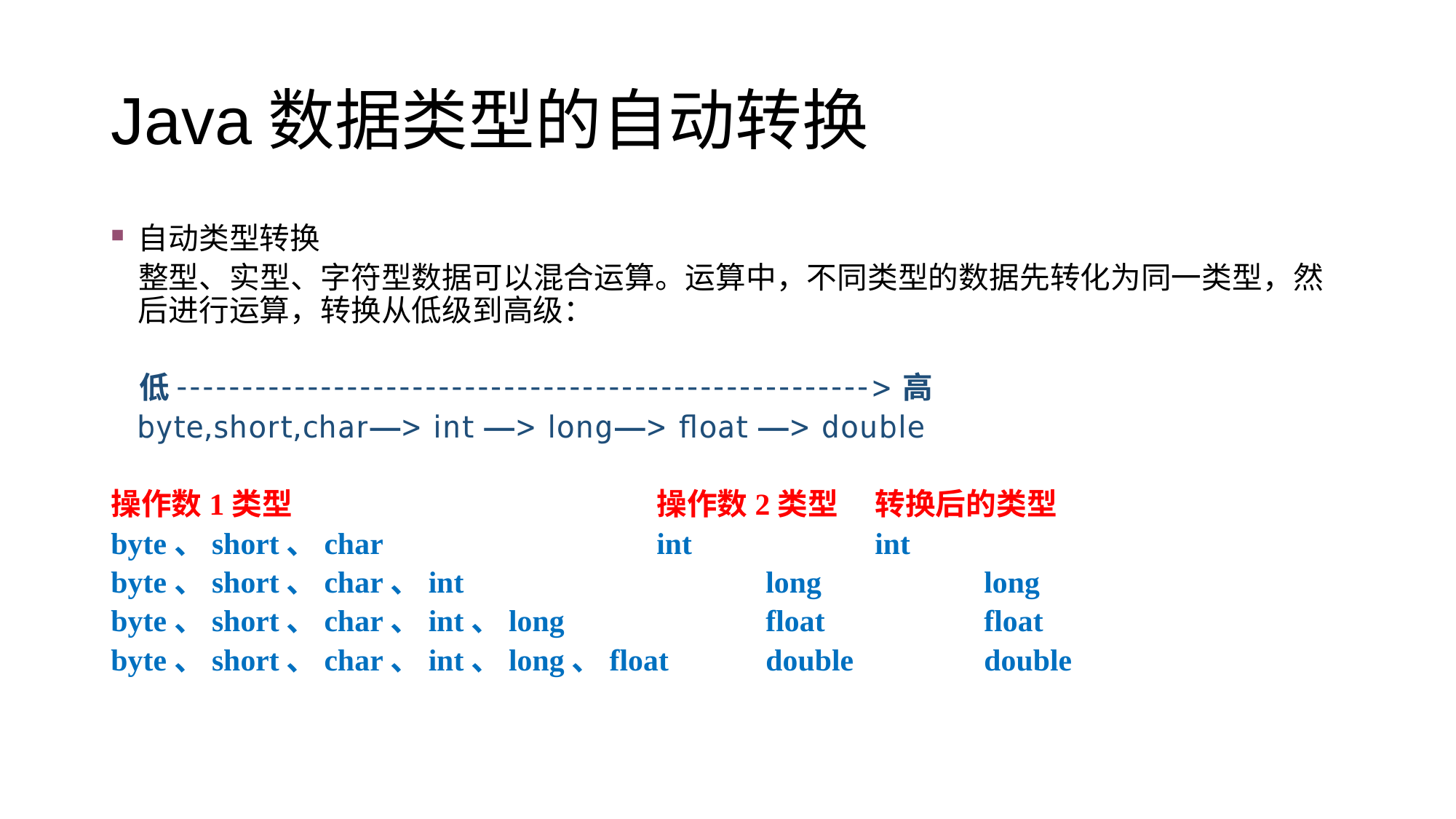

# Java数据类型的自动转换
自动类型转换
   整型、实型、字符型数据可以混合运算。运算中，不同类型的数据先转化为同一类型，然后进行运算，转换从低级到高级：

   低----------------------------------------------------->高
   byte,short,char—> int —> long—> float —> double

操作数1类型				操作数2类型	转换后的类型
byte、short、char			int		int
byte、short、char、int			long		long
byte、short、char、int、long		float		float
byte、short、char、int、long、float	double		double